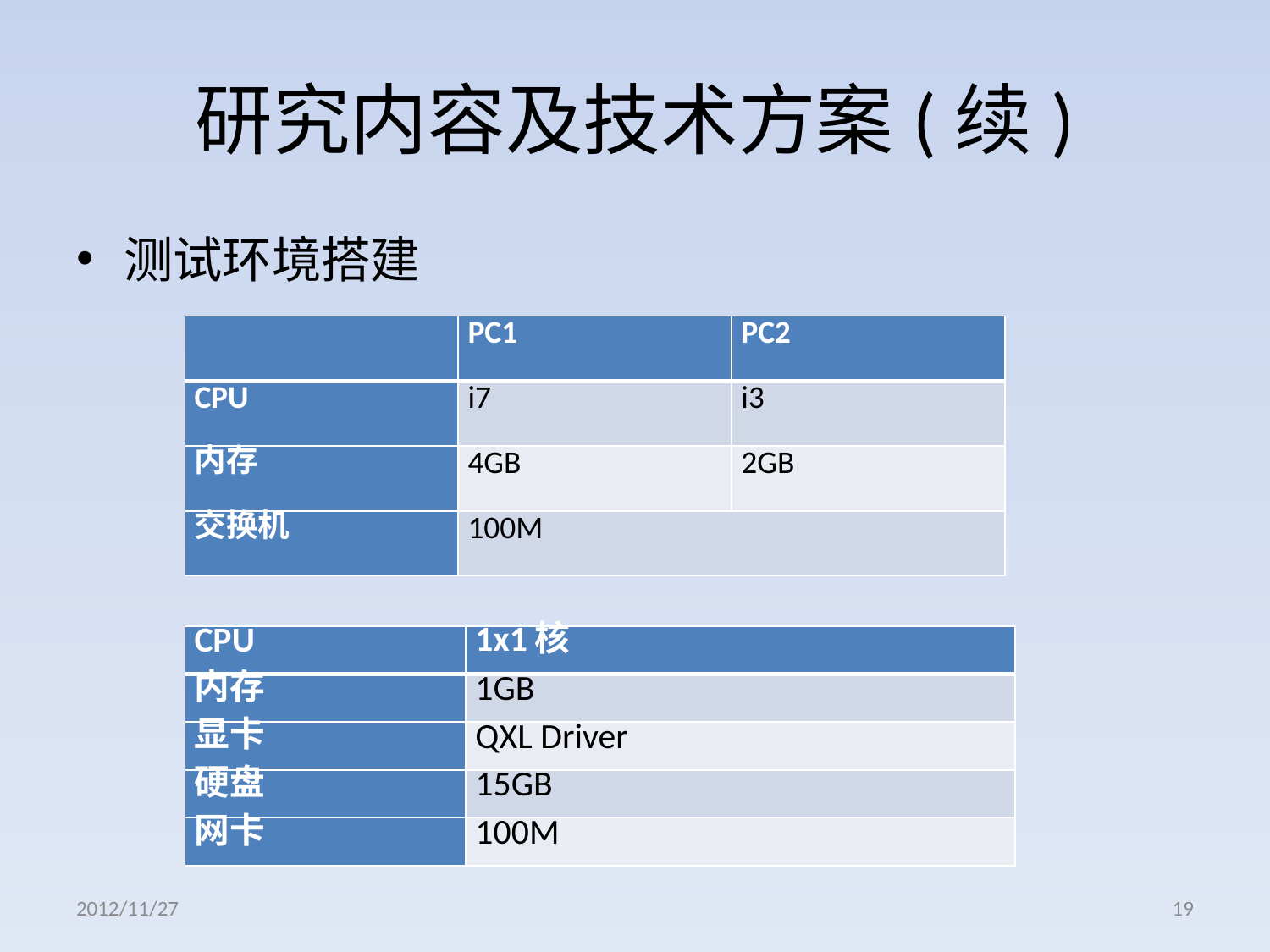

# 研究内容及技术方案(续)
测试环境搭建

|  | PC1 | PC2 |
| --- | --- | --- |
| CPU | i7 | i3 |
| 内存 | 4GB | 2GB |
| 交换机 | 100M |  |
| CPU | 1x1核 |
| --- | --- |
| 内存 | 1GB |
| 显卡 | QXL Driver |
| 硬盘 | 15GB |
| 网卡 | 100M |
2012/11/27
19